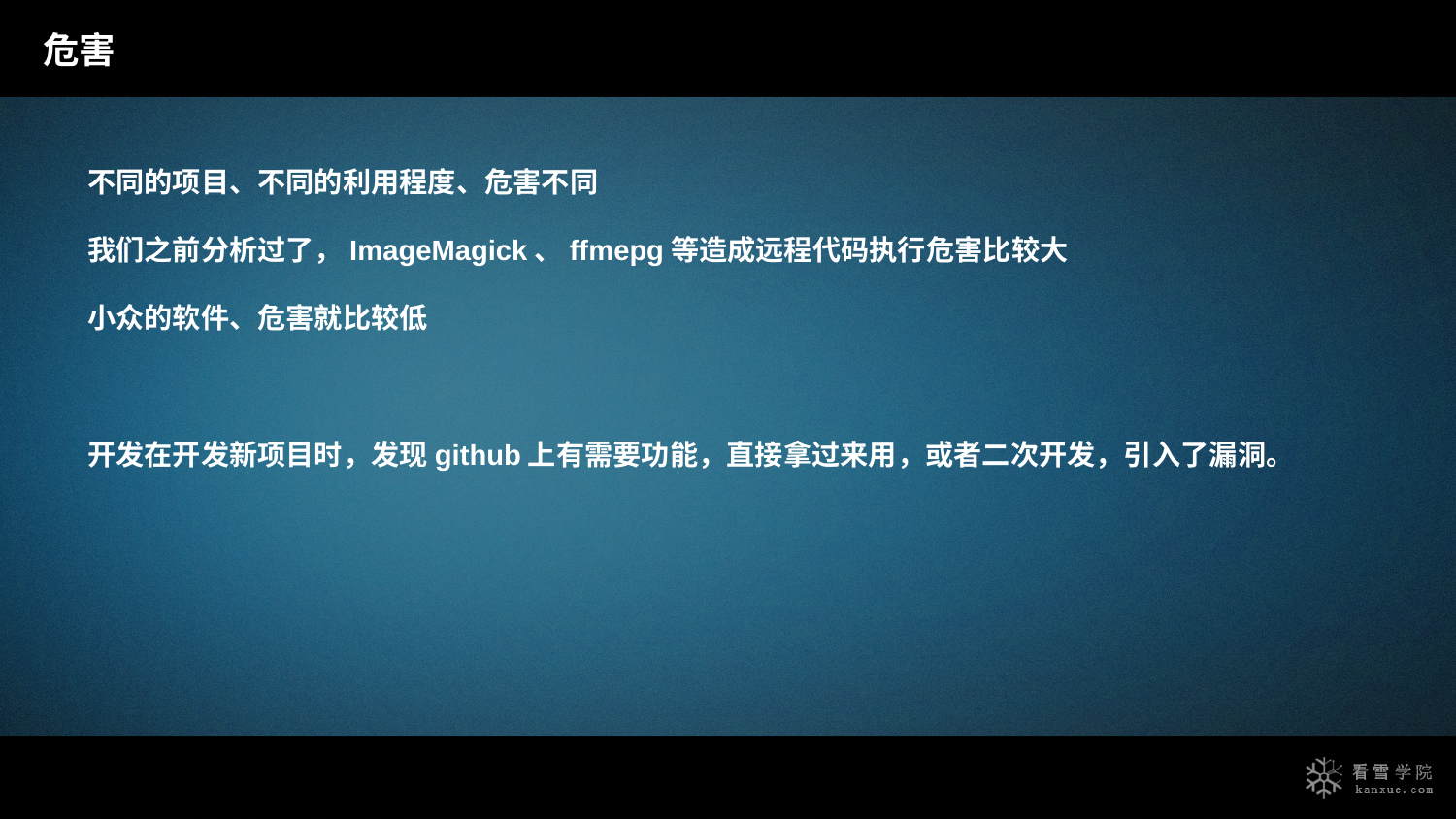

危害
不同的项目、不同的利用程度、危害不同

我们之前分析过了，ImageMagick、ffmepg等造成远程代码执行危害比较大

小众的软件、危害就比较低

开发在开发新项目时，发现github上有需要功能，直接拿过来用，或者二次开发，引入了漏洞。